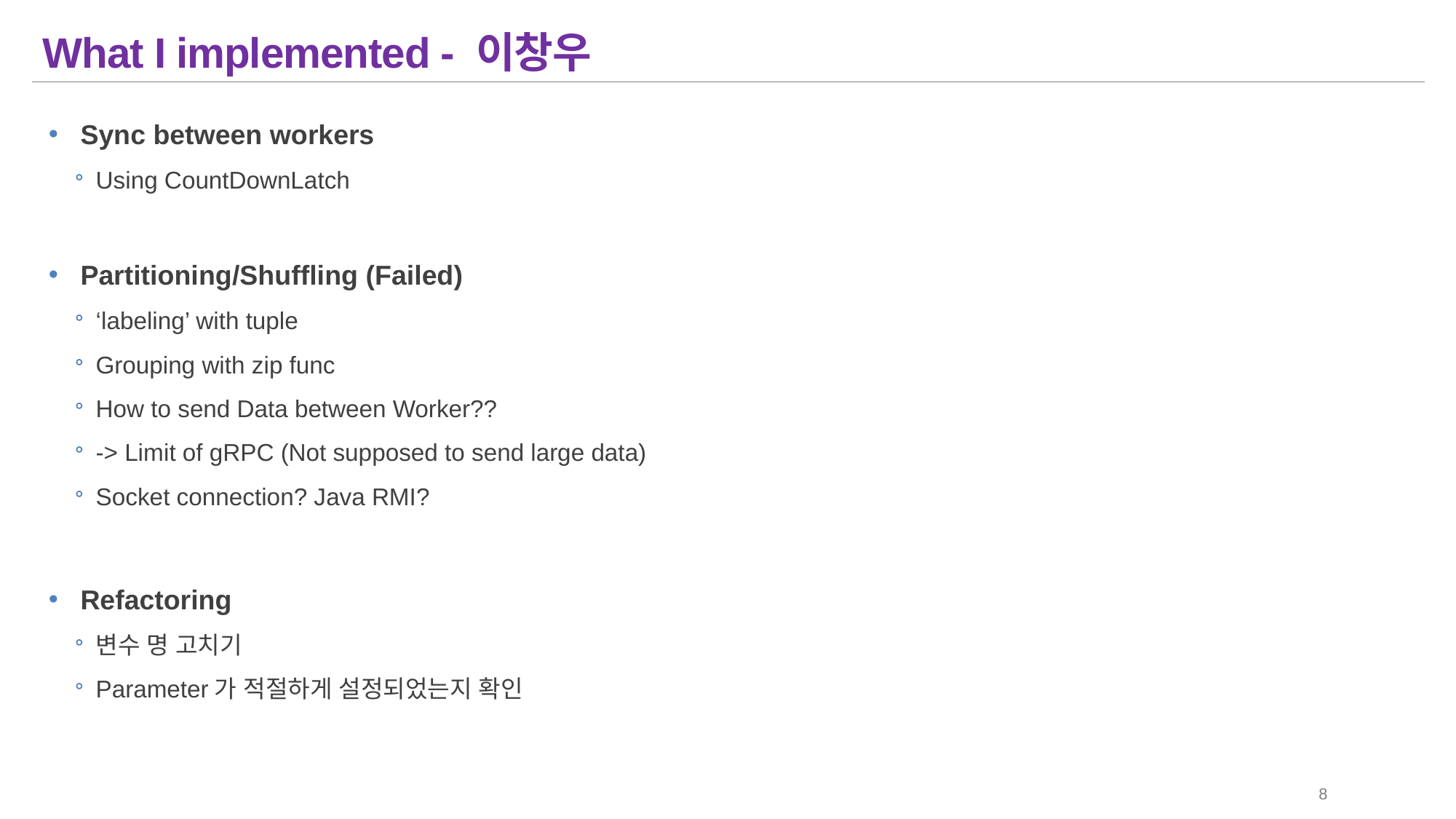

# What I implemented - 이창우
Sync between workers
Using CountDownLatch

Partitioning/Shuffling (Failed)
‘labeling’ with tuple
Grouping with zip func
How to send Data between Worker??
-> Limit of gRPC (Not supposed to send large data)
Socket connection? Java RMI?

Refactoring
변수 명 고치기
Parameter가 적절하게 설정되었는지 확인

8